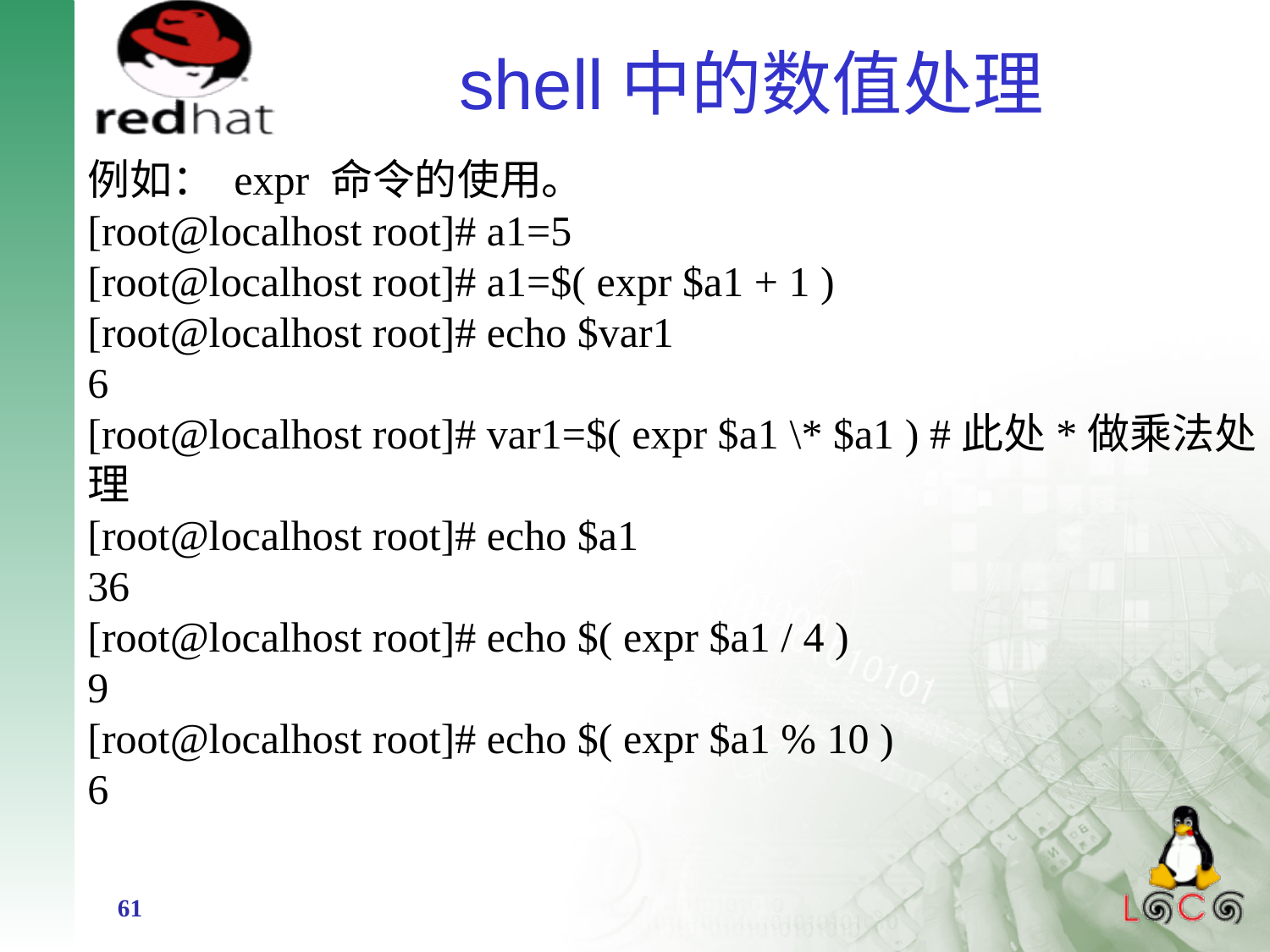

shell中的数值处理
例如： expr 命令的使用。
[root@localhost root]# a1=5
[root@localhost root]# a1=$( expr $a1 + 1 )
[root@localhost root]# echo $var1
6
[root@localhost root]# var1=$( expr $a1 \* $a1 ) #此处*做乘法处理
[root@localhost root]# echo $a1
36
[root@localhost root]# echo $( expr $a1 / 4 )
9
[root@localhost root]# echo $( expr $a1 % 10 )
6

61